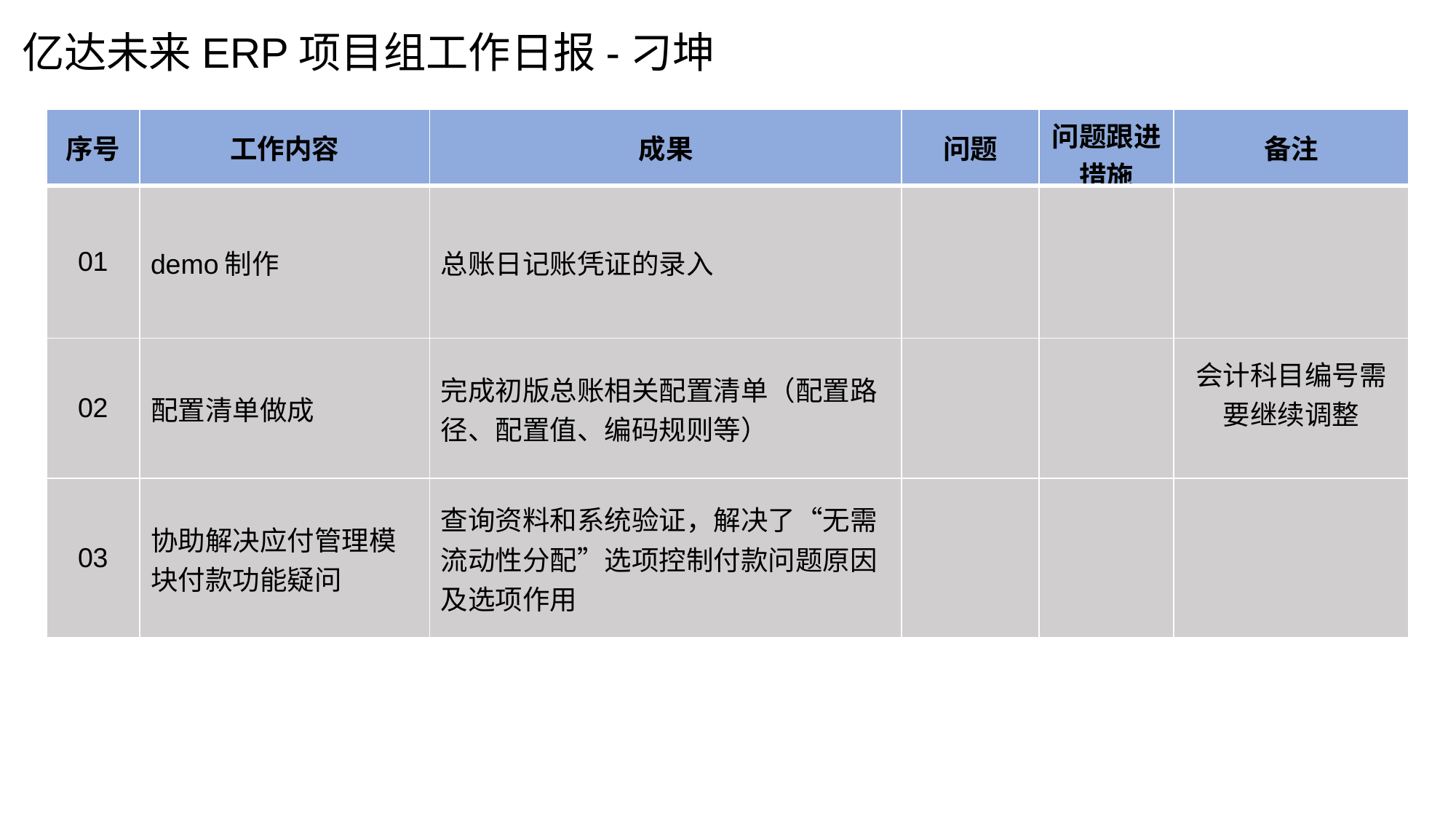

亿达未来ERP项目组工作日报-刁坤
| 序号 | 工作内容 | 成果 | 问题 | 问题跟进措施 | 备注 |
| --- | --- | --- | --- | --- | --- |
| 01 | demo制作 | 总账日记账凭证的录入 |  |  |  |
| 02 | 配置清单做成 | 完成初版总账相关配置清单（配置路径、配置值、编码规则等） |  |  | 会计科目编号需要继续调整 |
| 03 | 协助解决应付管理模块付款功能疑问 | 查询资料和系统验证，解决了“无需流动性分配”选项控制付款问题原因及选项作用 |  |  |  |